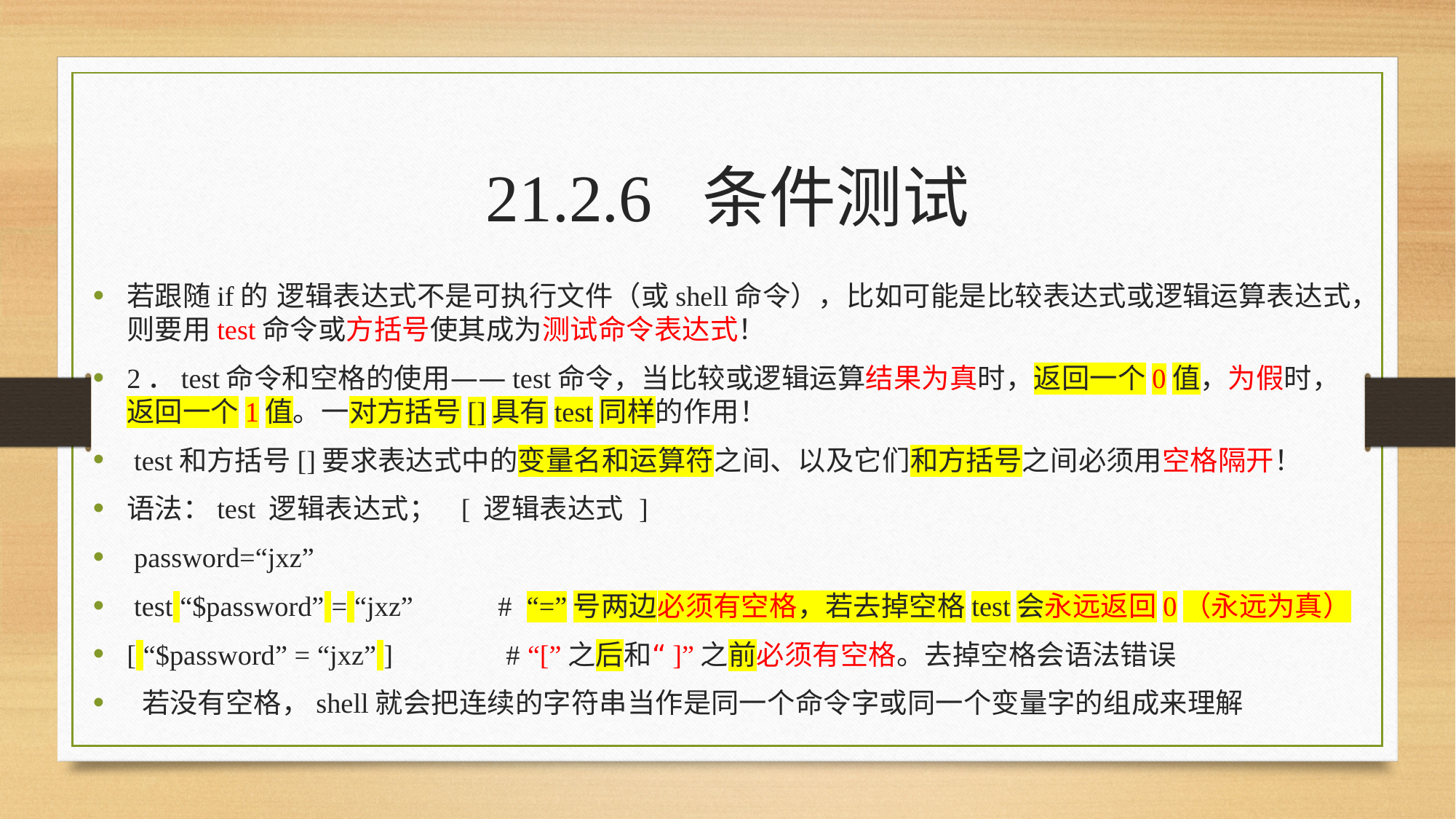

21.2.6  条件测试
若跟随if的 逻辑表达式不是可执行文件（或shell命令），比如可能是比较表达式或逻辑运算表达式，则要用test命令或方括号使其成为测试命令表达式！
2．test命令和空格的使用——test命令，当比较或逻辑运算结果为真时，返回一个0值，为假时，返回一个1值。一对方括号[]具有test同样的作用！
 test和方括号[]要求表达式中的变量名和运算符之间、以及它们和方括号之间必须用空格隔开！
语法：test 逻辑表达式；  [ 逻辑表达式 ]
 password=“jxz”
 test “$password” = “jxz”            #  “=”号两边必须有空格，若去掉空格test会永远返回0（永远为真）
[ “$password” = “jxz” ]                # “[”之后和“]”之前必须有空格。去掉空格会语法错误
 若没有空格，shell就会把连续的字符串当作是同一个命令字或同一个变量字的组成来理解